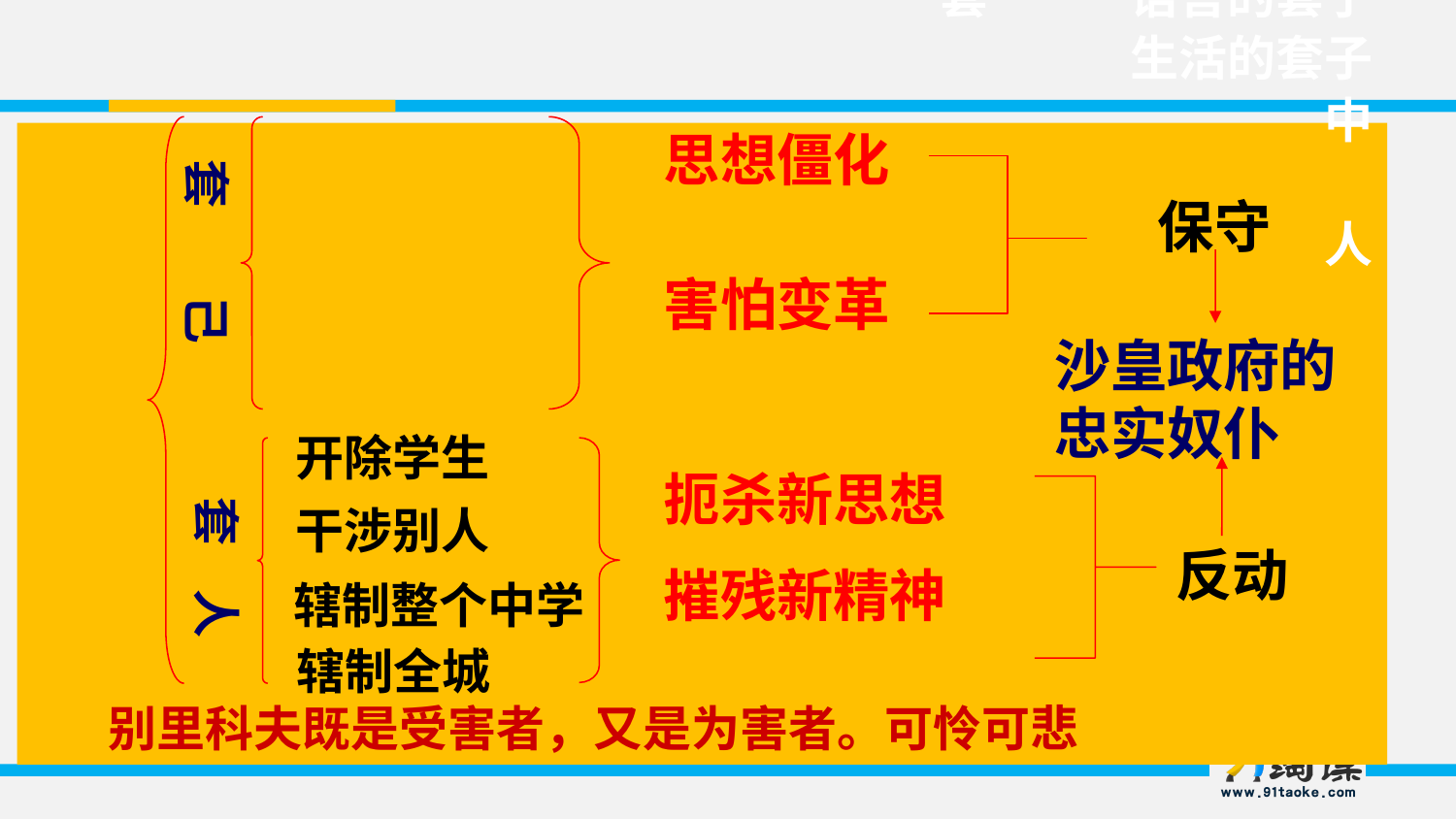

思想僵化

害怕变革
                      外表的套子
                      职业的套子
                      思想的套子
     套             语言的套子
                      生活的套子
     中

     人

套        己

保守

沙皇政府的忠实奴仆
开除学生

扼杀新思想
摧残新精神

套    人
干涉别人
反动
辖制整个中学
辖制全城
别里科夫既是受害者，又是为害者。可怜可悲